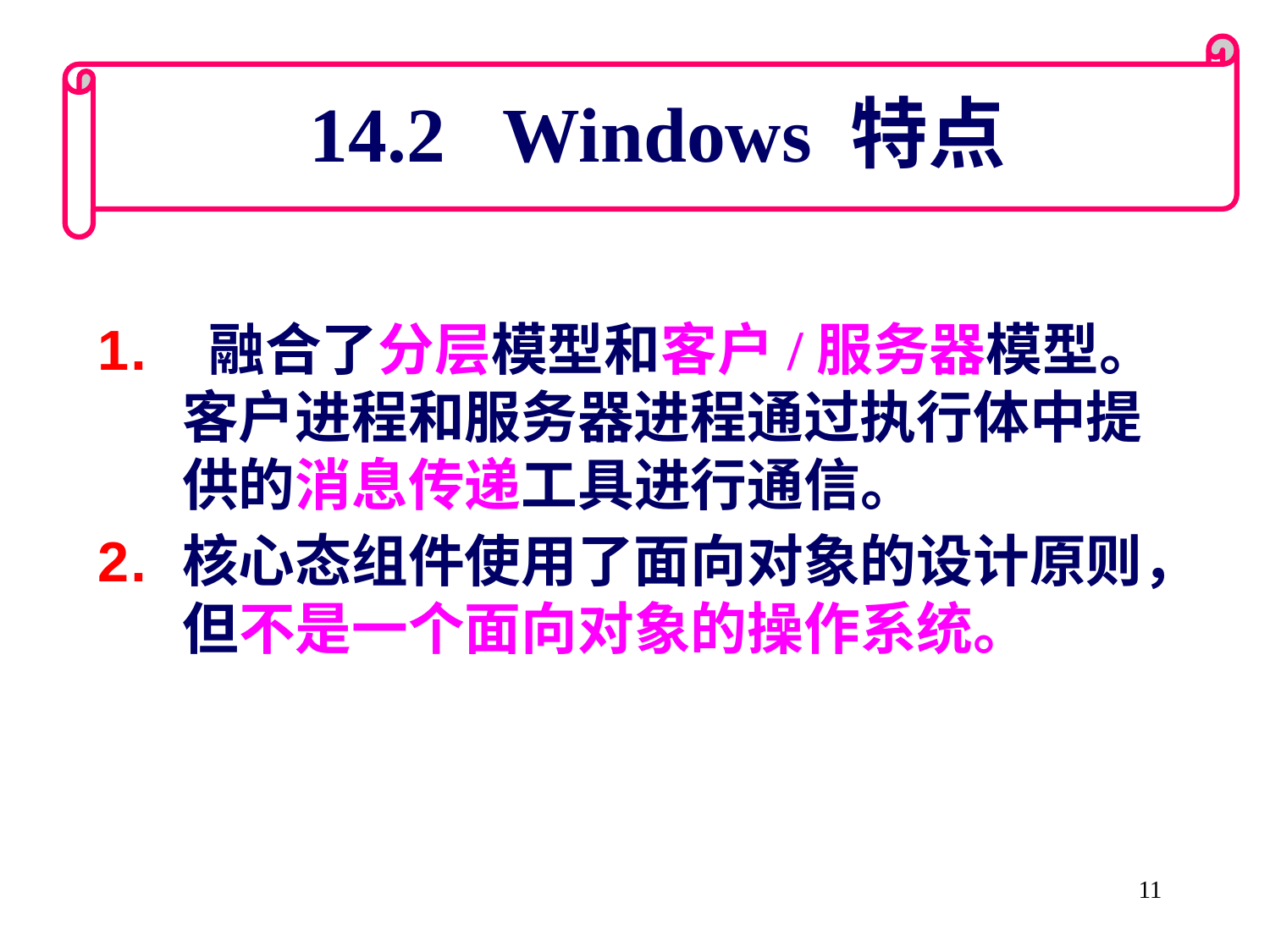

14.2   Windows 特点
 融合了分层模型和客户/服务器模型。客户进程和服务器进程通过执行体中提供的消息传递工具进行通信。
核心态组件使用了面向对象的设计原则，但不是一个面向对象的操作系统。

11